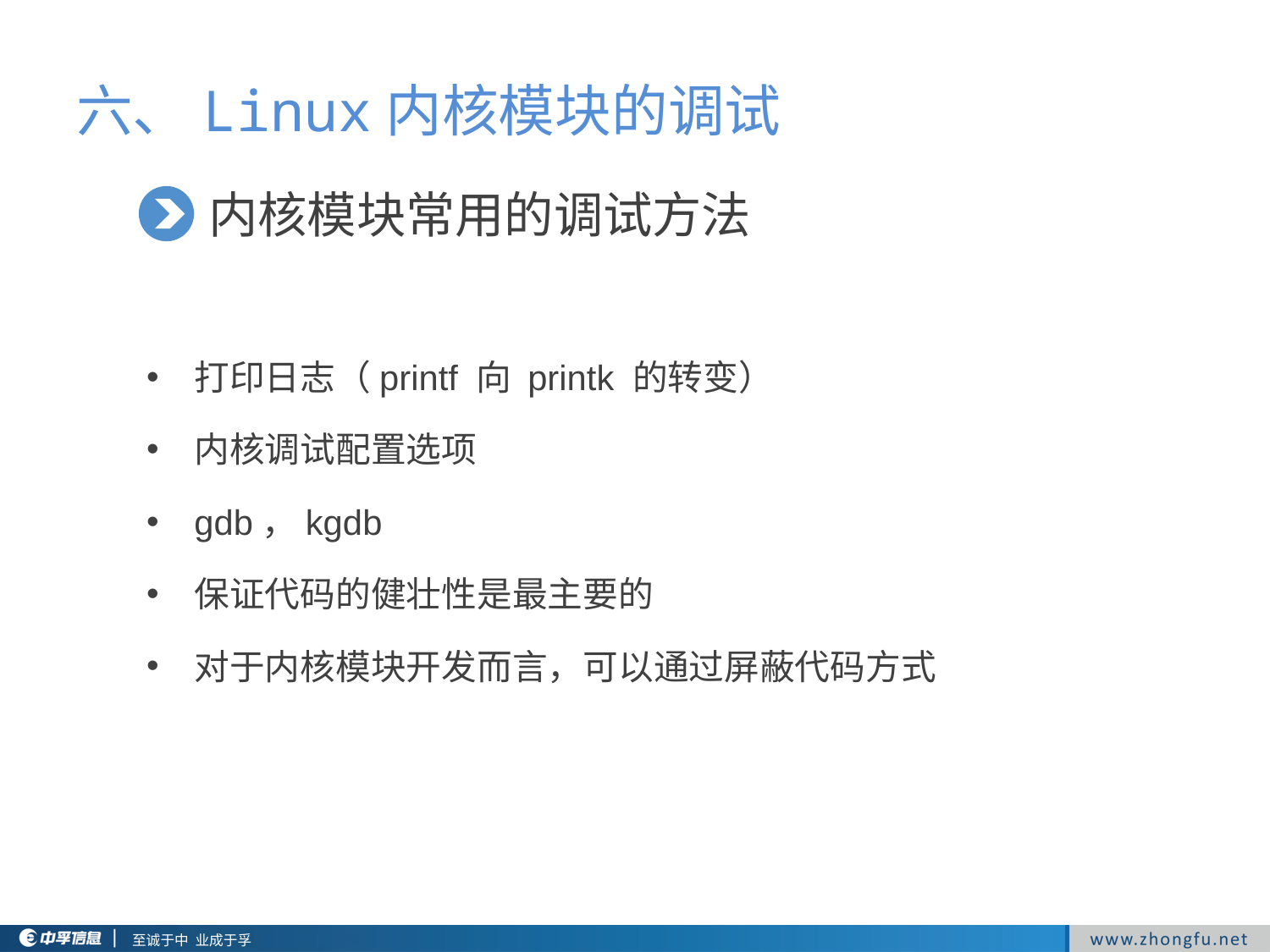

六、Linux内核模块的调试
内核模块常用的调试方法

打印日志（printf 向 printk 的转变）
内核调试配置选项
gdb，kgdb
保证代码的健壮性是最主要的
对于内核模块开发而言，可以通过屏蔽代码方式